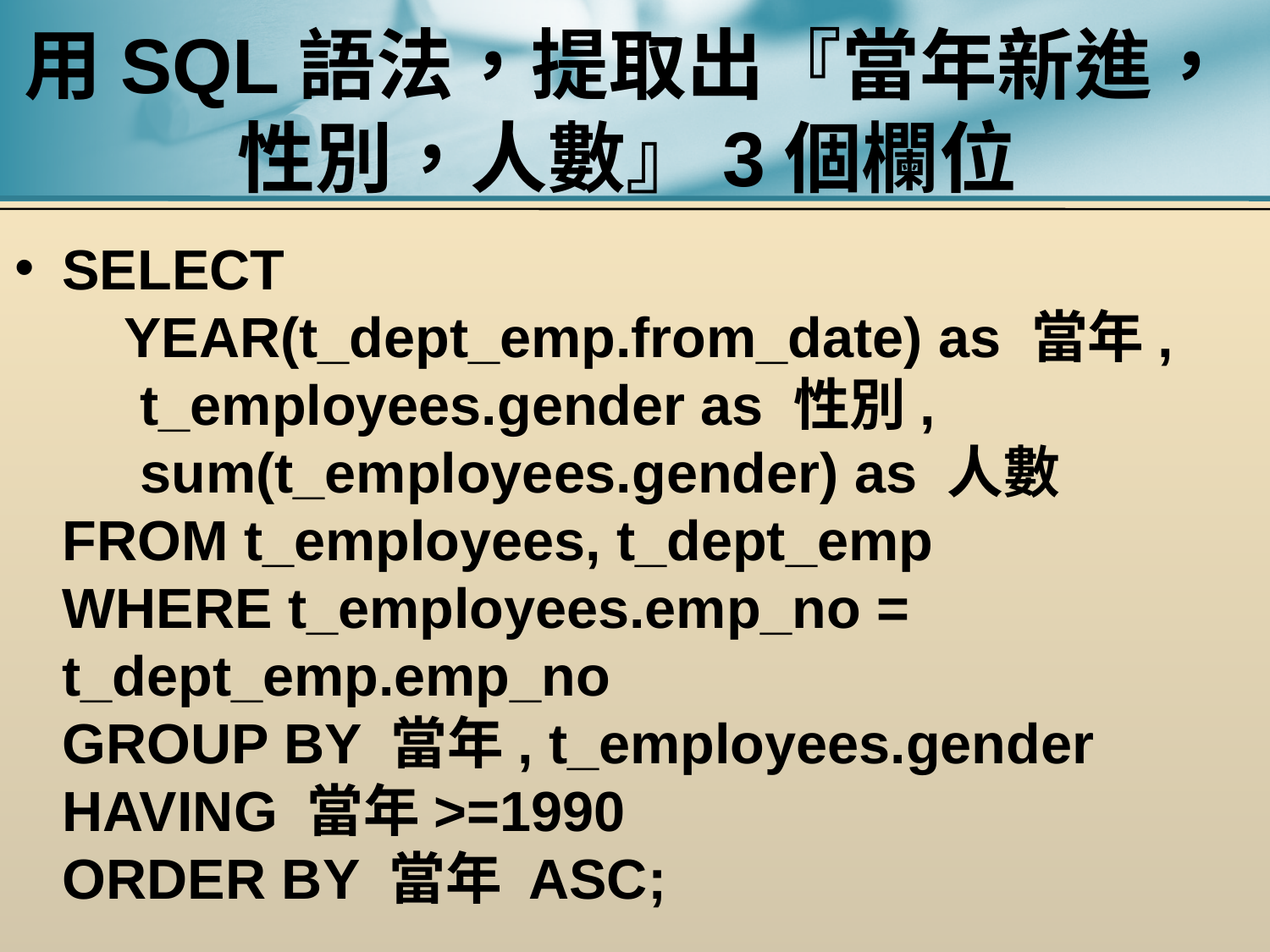

# 用SQL語法，提取出『當年新進，性別，人數』3個欄位
SELECT
    YEAR(t_dept_emp.from_date) as 當年,
     t_employees.gender as 性別,
     sum(t_employees.gender) as 人數
FROM t_employees, t_dept_emp
WHERE t_employees.emp_no = t_dept_emp.emp_no
GROUP BY 當年, t_employees.gender
HAVING 當年>=1990
ORDER BY 當年 ASC;